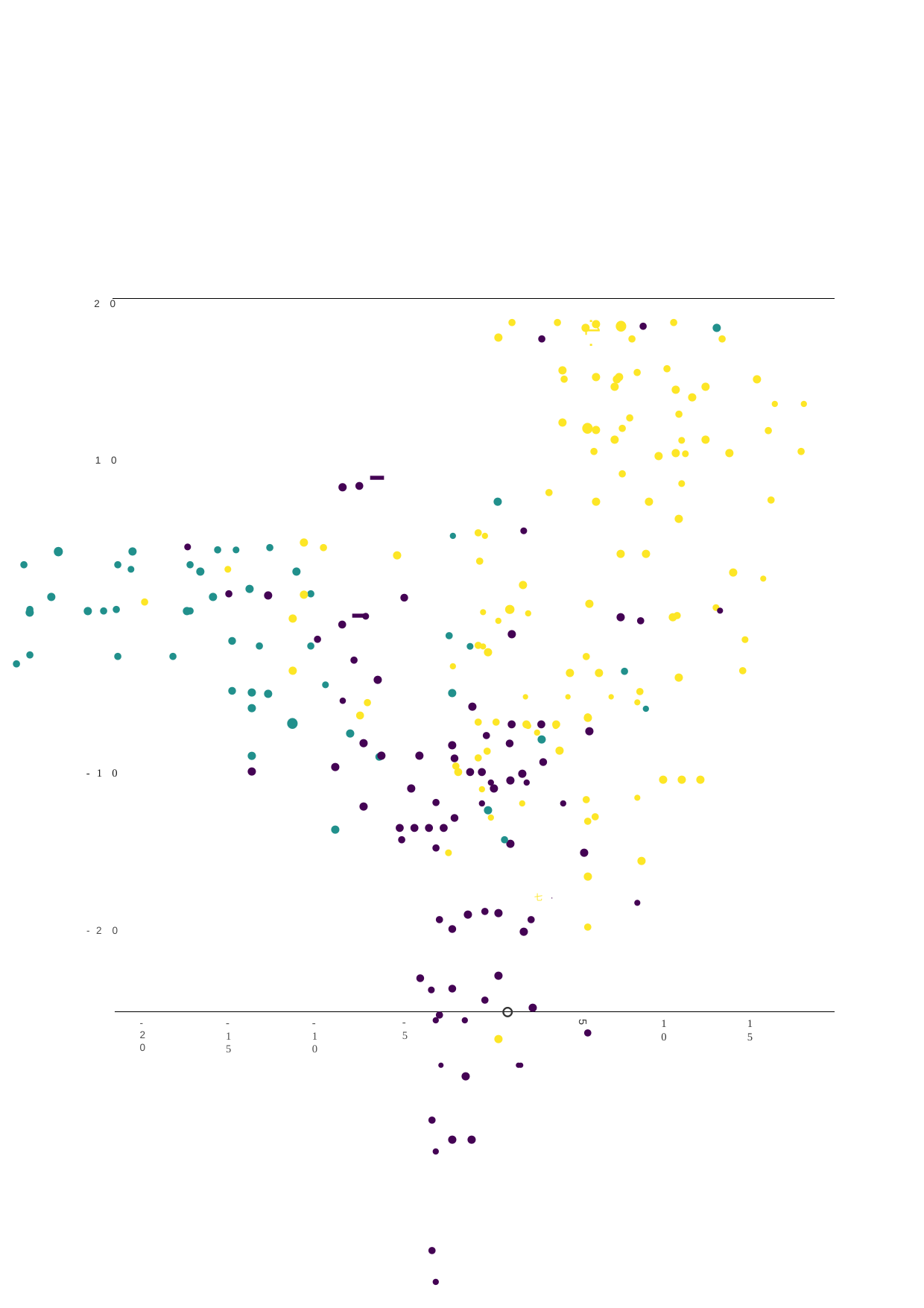

20

．．．．．．．
．
．．．．．．．
．．．．．．
．
·1 ·
．．．．．．．
．
．． ．．．．
# ..-.-·.
••．
．．．． ．	．
．．．．
．．
．．．•．•••
10
．．．
．••
．．．．
．
••．•• ．．
．．．•．•．•．
．．． ．．．．
．．．．．．．．．
．．．．．．
．
．．．．．．．．．．．
．
．••．．
．．．．
．．
．．．．
．
．
． ．．．．
．．．．．
。
．．．
．．．．
．．．
．
．
．•••••••．
．．
．．
．••••
．．．． ．
．
．
．
．．
．
．
••••
．
．
．．
．
．．
．
．．
．．
•••
-10
．．．．
．
••••
．．．．．．•．•• ．．
．．．
．
．．
．
七·
．••．•．•
-20
．
。

-5
-15
-10
10
15
-20
5